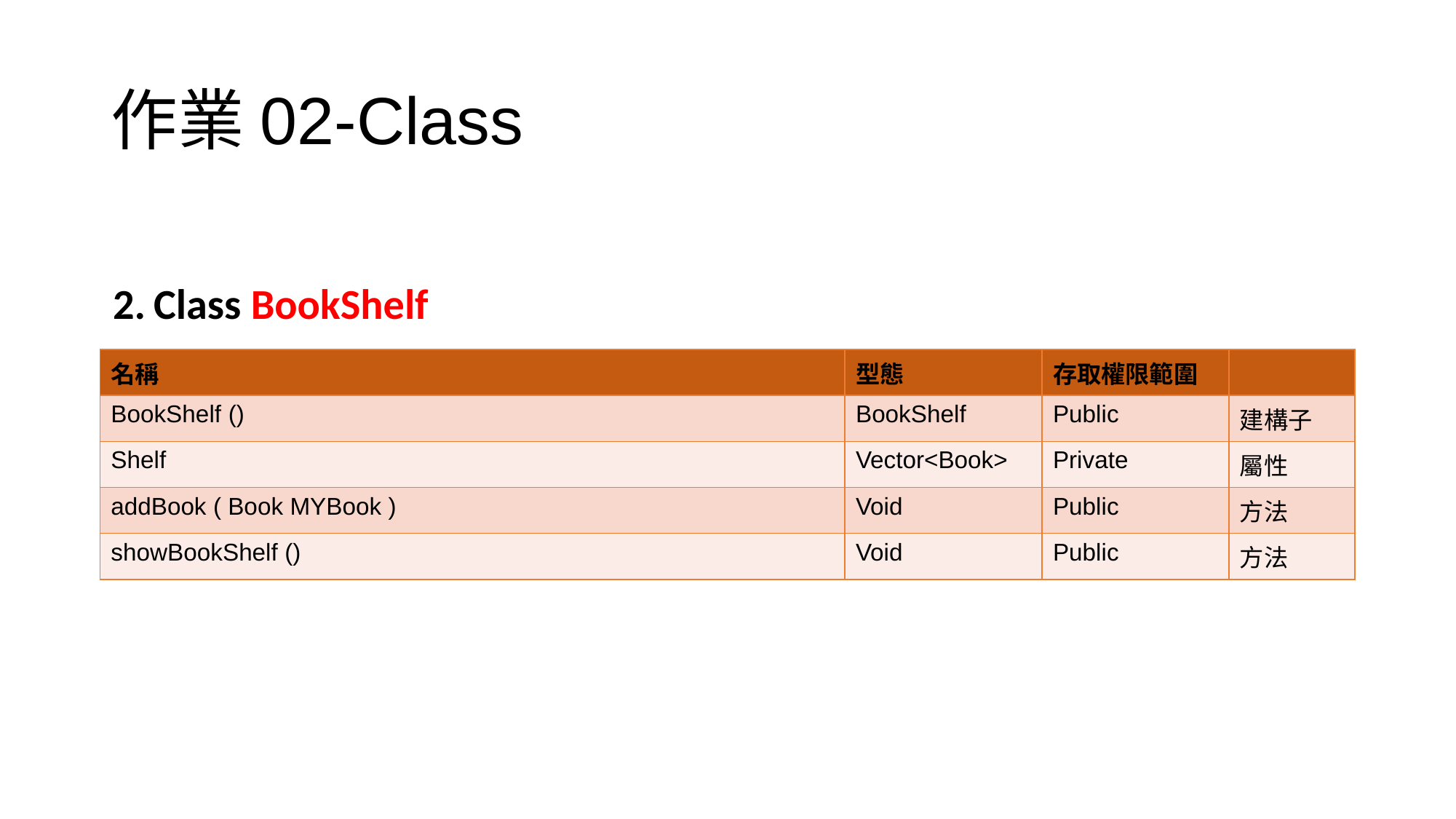

# 作業02-Class
Class BookShelf
| 名稱 | 型態 | 存取權限範圍 |  |
| --- | --- | --- | --- |
| BookShelf () | BookShelf | Public | 建構子 |
| Shelf | Vector<Book> | Private | 屬性 |
| addBook ( Book MYBook ) | Void | Public | 方法 |
| showBookShelf () | Void | Public | 方法 |